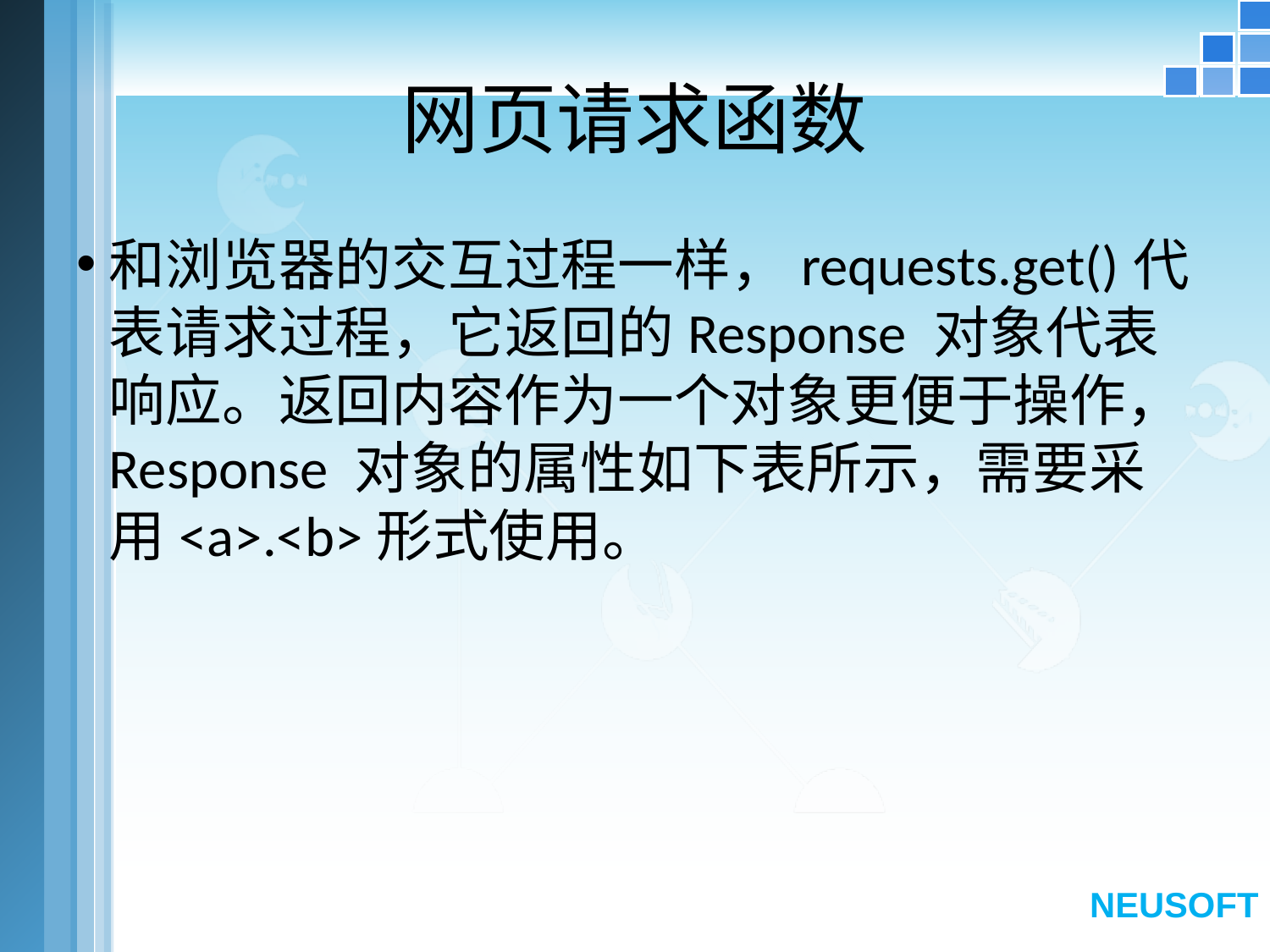

# 网页请求函数
和浏览器的交互过程一样，requests.get()代表请求过程，它返回的Response 对象代表响应。返回内容作为一个对象更便于操作，Response 对象的属性如下表所示，需要采用<a>.<b>形式使用。